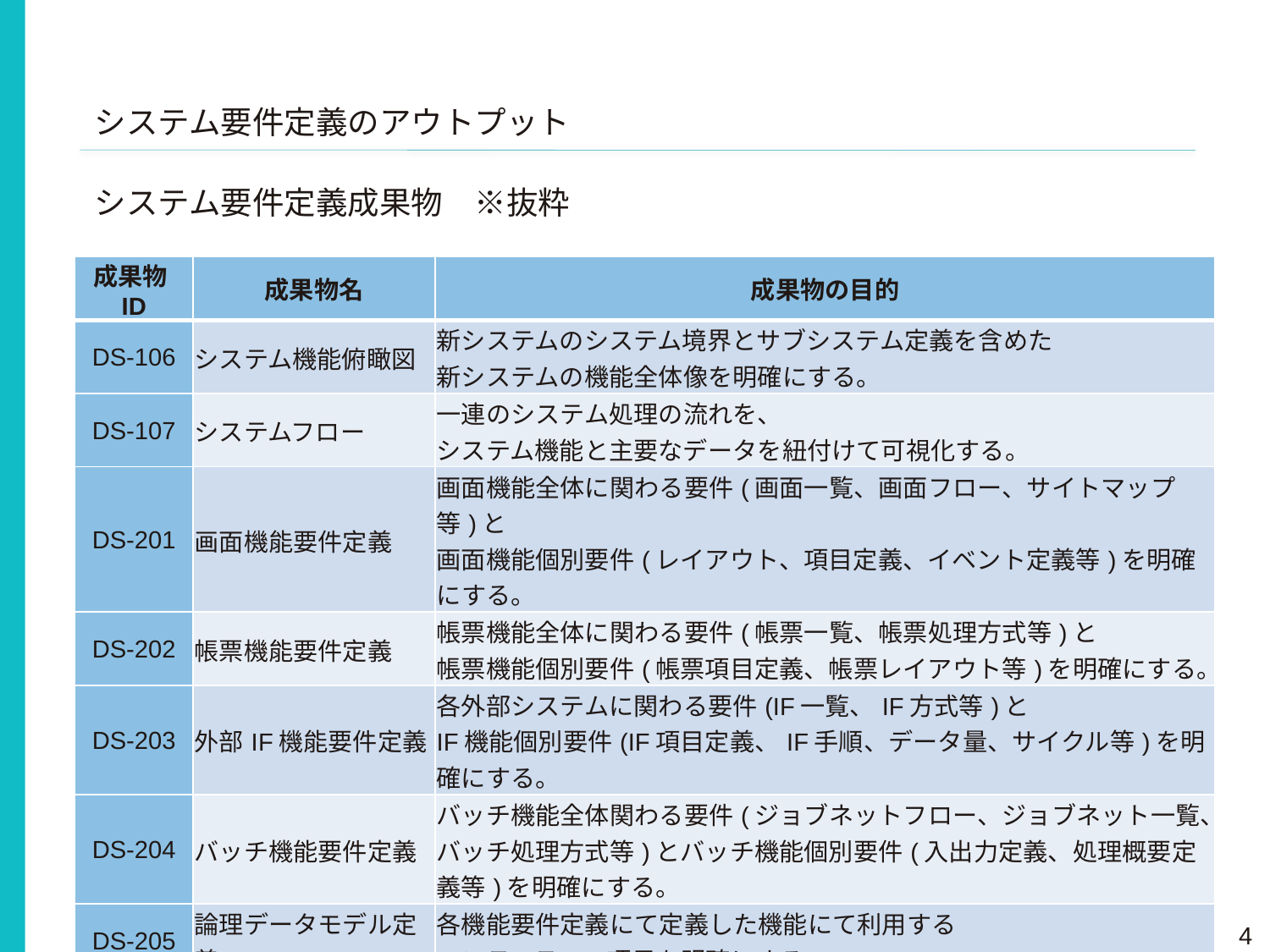

システム要件定義のアウトプット
システム要件定義成果物　※抜粋
| 成果物ID | 成果物名 | 成果物の目的 |
| --- | --- | --- |
| DS-106 | システム機能俯瞰図 | 新システムのシステム境界とサブシステム定義を含めた 新システムの機能全体像を明確にする。 |
| DS-107 | システムフロー | 一連のシステム処理の流れを、 システム機能と主要なデータを紐付けて可視化する。 |
| DS-201 | 画面機能要件定義 | 画面機能全体に関わる要件(画面一覧、画面フロー、サイトマップ等)と 画面機能個別要件(レイアウト、項目定義、イベント定義等)を明確にする。 |
| DS-202 | 帳票機能要件定義 | 帳票機能全体に関わる要件(帳票一覧、帳票処理方式等)と 帳票機能個別要件(帳票項目定義、帳票レイアウト等)を明確にする。 |
| DS-203 | 外部IF機能要件定義 | 各外部システムに関わる要件(IF一覧、IF方式等)と IF機能個別要件(IF項目定義、IF手順、データ量、サイクル等)を明確にする。 |
| DS-204 | バッチ機能要件定義 | バッチ機能全体関わる要件(ジョブネットフロー、ジョブネット一覧、バッチ処理方式等)とバッチ機能個別要件(入出力定義、処理概要定義等)を明確にする。 |
| DS-205 | 論理データモデル定義 | 各機能要件定義にて定義した機能にて利用する エンティティ、項目を明確にする。 |
| DS-312 | 非機能要件定義書 | 非機能要件の分類ごとに設けた、各種メトリクスの値・内容を明確にする。 |
| DS-401 | ＣＲＵＤ図 | 論理データモデルに定義したエンティティと機能要件に定義した機能を 紐付け、エンティティと機能の関係を明確にする。 |
4